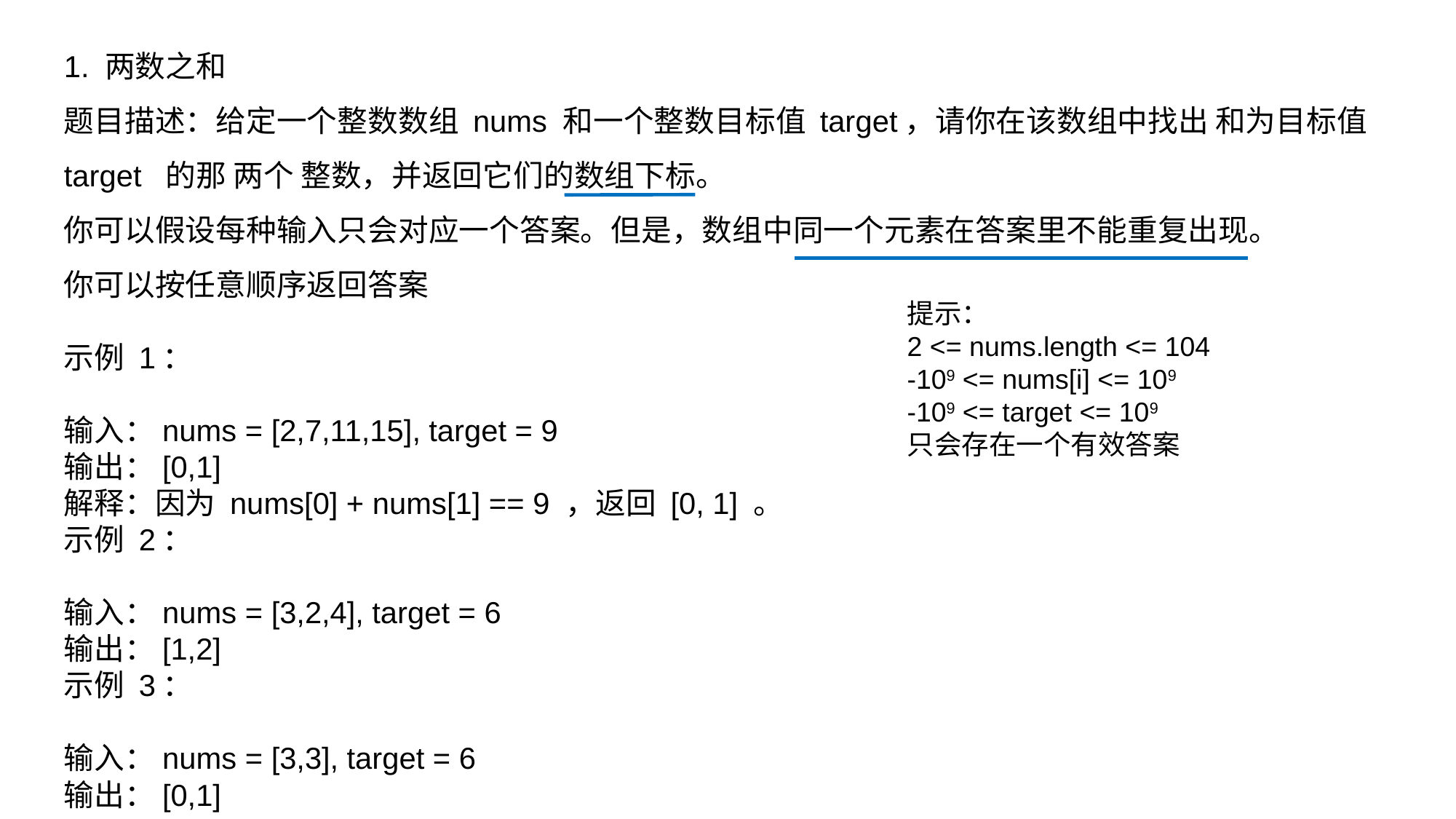

1. 两数之和
题目描述：给定一个整数数组 nums 和一个整数目标值 target，请你在该数组中找出 和为目标值 target  的那 两个 整数，并返回它们的数组下标。
你可以假设每种输入只会对应一个答案。但是，数组中同一个元素在答案里不能重复出现。
你可以按任意顺序返回答案

示例 1：

输入：nums = [2,7,11,15], target = 9
输出：[0,1]
解释：因为 nums[0] + nums[1] == 9 ，返回 [0, 1] 。
示例 2：

输入：nums = [3,2,4], target = 6
输出：[1,2]
示例 3：

输入：nums = [3,3], target = 6
输出：[0,1]

提示：
2 <= nums.length <= 104
-109 <= nums[i] <= 109
-109 <= target <= 109
只会存在一个有效答案